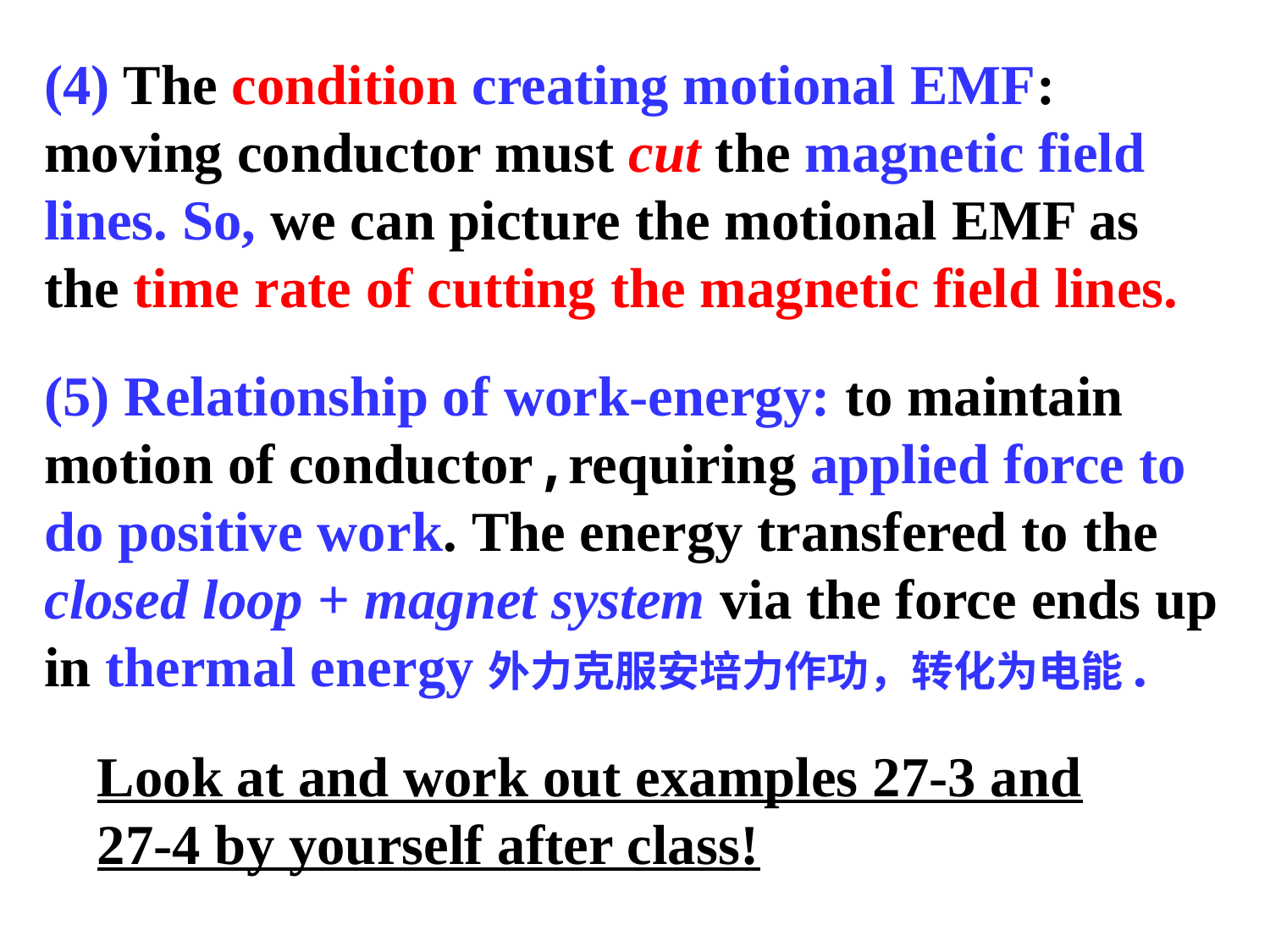

(4) The condition creating motional EMF: moving conductor must cut the magnetic field lines. So, we can picture the motional EMF as the time rate of cutting the magnetic field lines.
(5) Relationship of work-energy: to maintain motion of conductor,requiring applied force to do positive work. The energy transfered to the closed loop + magnet system via the force ends up in thermal energy外力克服安培力作功，转化为电能.
Look at and work out examples 27-3 and 27-4 by yourself after class!